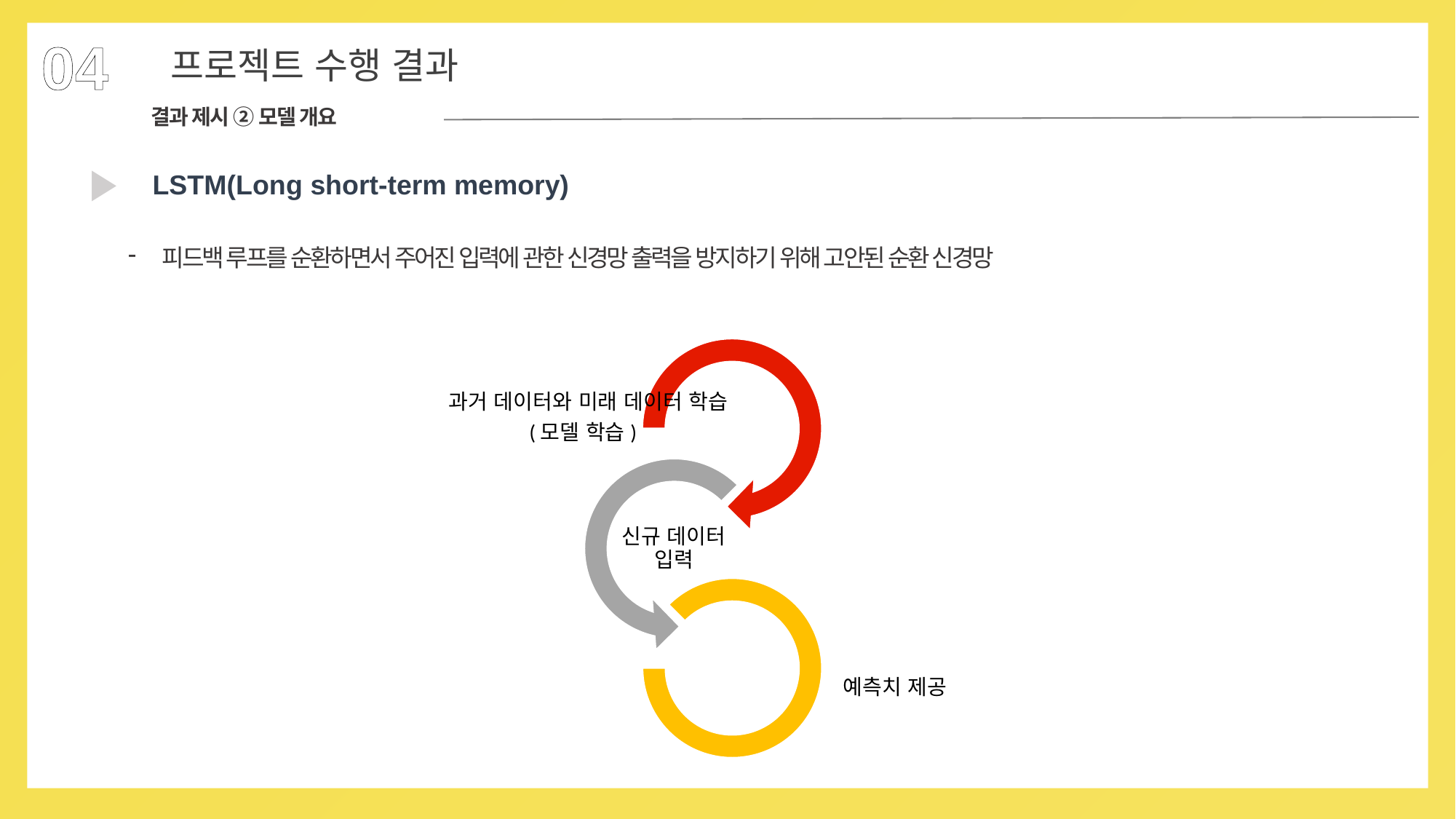

04
프로젝트 수행 결과
결과 제시 ② 모델 개요
▶
LSTM(Long short-term memory)

피드백 루프를 순환하면서 주어진 입력에 관한 신경망 출력을 방지하기 위해 고안된 순환 신경망

 과거 데이터와 미래 데이터 학습
(모델 학습)

신규 데이터 입력

예측치 제공